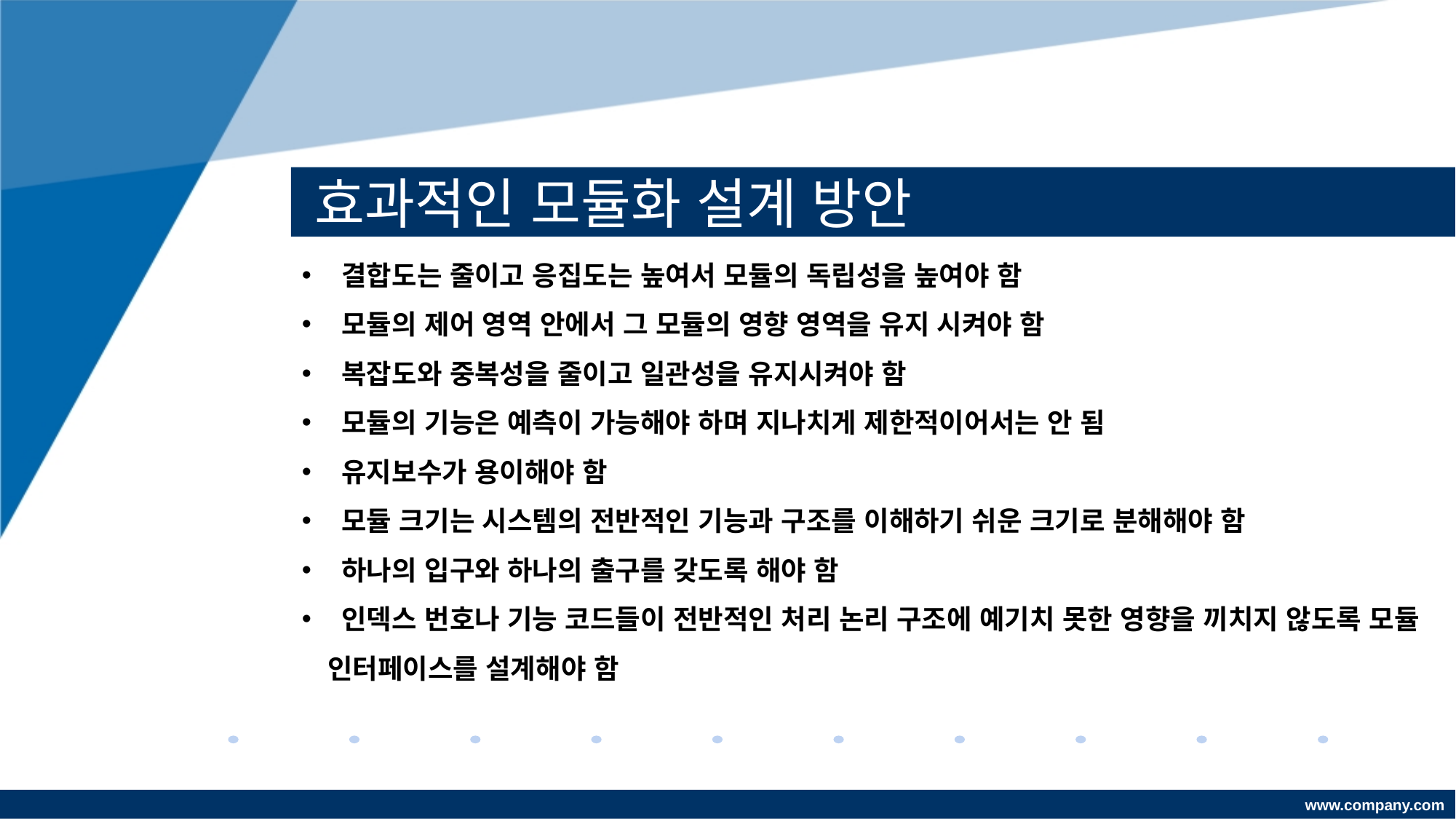

# 효과적인 모듈화 설계 방안
 결합도는 줄이고 응집도는 높여서 모듈의 독립성을 높여야 함
 모듈의 제어 영역 안에서 그 모듈의 영향 영역을 유지 시켜야 함
 복잡도와 중복성을 줄이고 일관성을 유지시켜야 함
 모듈의 기능은 예측이 가능해야 하며 지나치게 제한적이어서는 안 됨
 유지보수가 용이해야 함
 모듈 크기는 시스템의 전반적인 기능과 구조를 이해하기 쉬운 크기로 분해해야 함
 하나의 입구와 하나의 출구를 갖도록 해야 함
 인덱스 번호나 기능 코드들이 전반적인 처리 논리 구조에 예기치 못한 영향을 끼치지 않도록 모듈 인터페이스를 설계해야 함